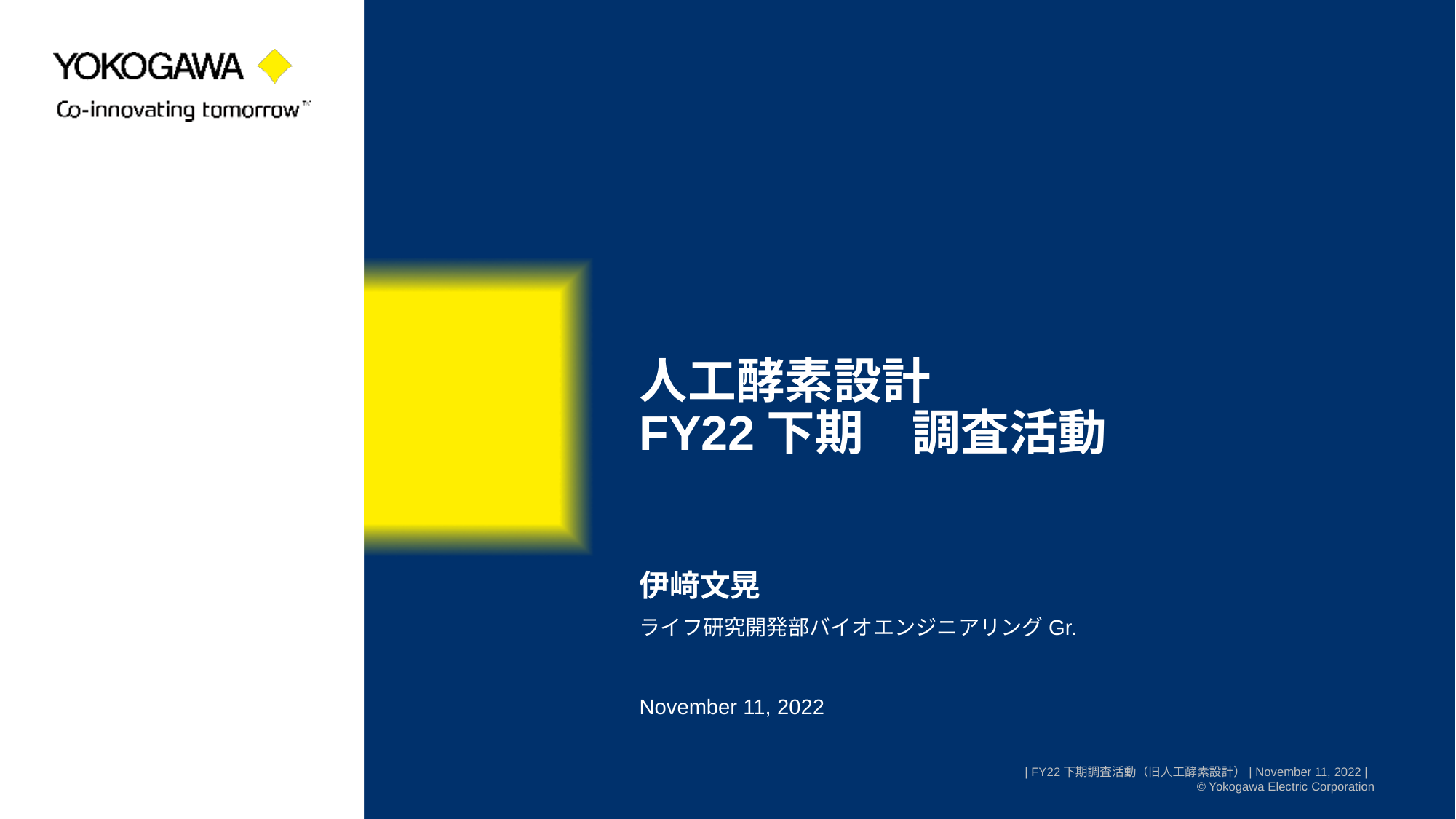

# 人工酵素設計 FY22下期　調査活動
伊﨑文晃
ライフ研究開発部バイオエンジニアリングGr.
November 11, 2022